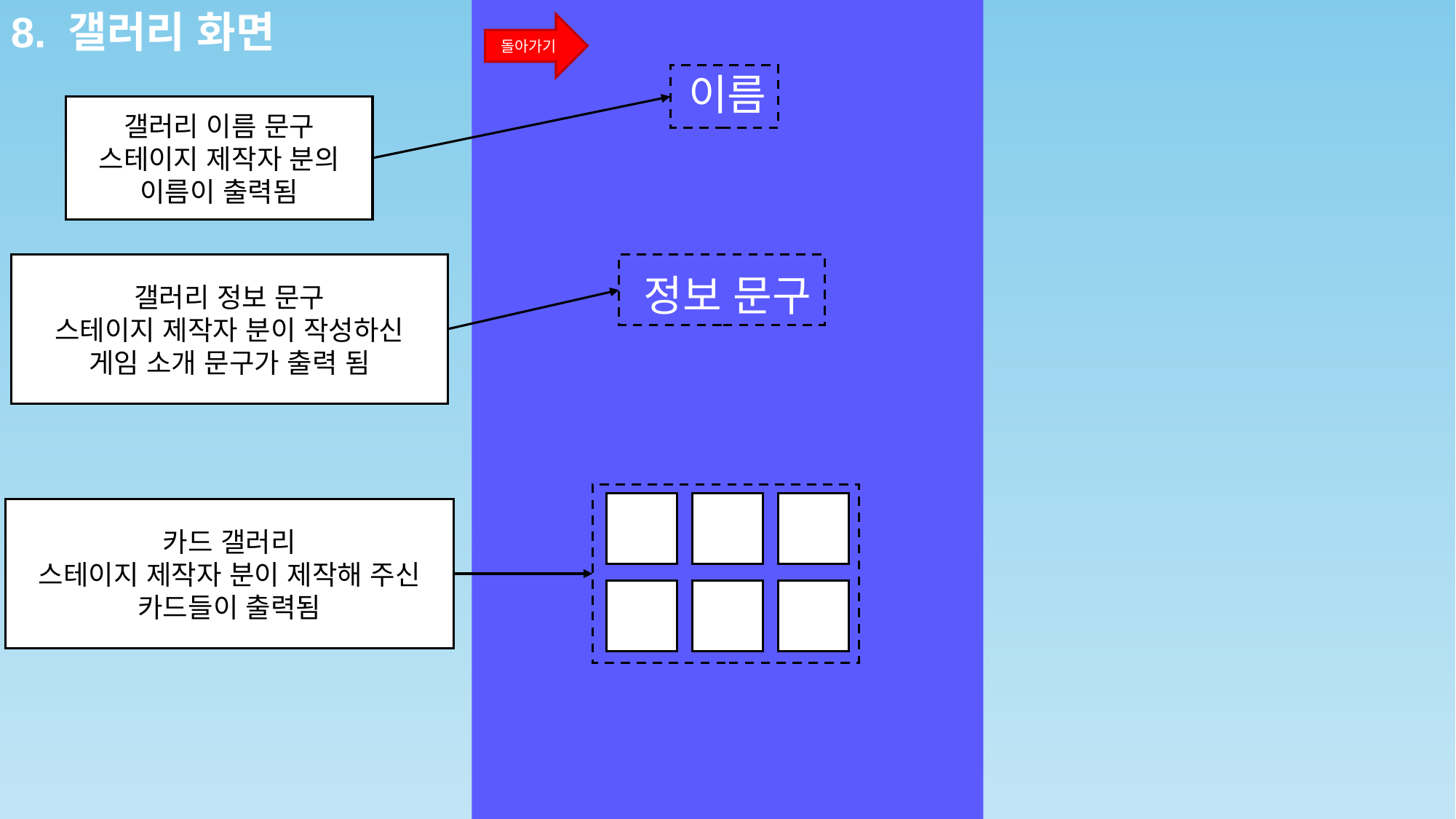

8. 갤러리 화면

돌아가기
이름

갤러리 이름 문구
스테이지 제작자 분의
이름이 출력됨
갤러리 정보 문구
스테이지 제작자 분이 작성하신
게임 소개 문구가 출력 됨

정보 문구

카드 갤러리
스테이지 제작자 분이 제작해 주신
카드들이 출력됨